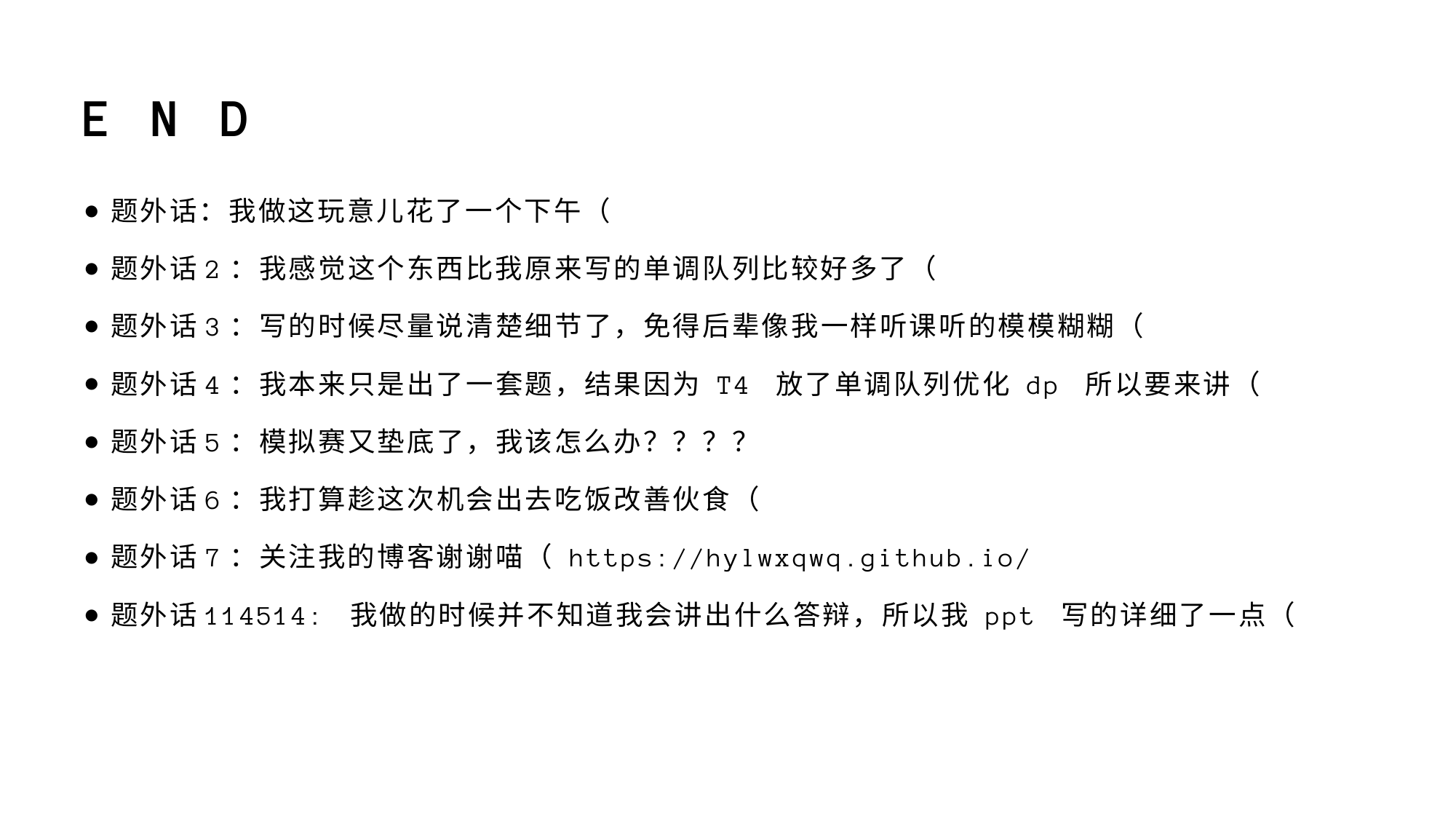

# E N D
题外话：我做这玩意儿花了一个下午（
题外话2：我感觉这个东西比我原来写的单调队列比较好多了（
题外话3：写的时候尽量说清楚细节了，免得后辈像我一样听课听的模模糊糊（
题外话4：我本来只是出了一套题，结果因为 T4 放了单调队列优化 dp 所以要来讲（
题外话5：模拟赛又垫底了，我该怎么办？？？？
题外话6：我打算趁这次机会出去吃饭改善伙食（
题外话7：关注我的博客谢谢喵（ https://hylwxqwq.github.io/
题外话114514: 我做的时候并不知道我会讲出什么答辩，所以我 ppt 写的详细了一点（